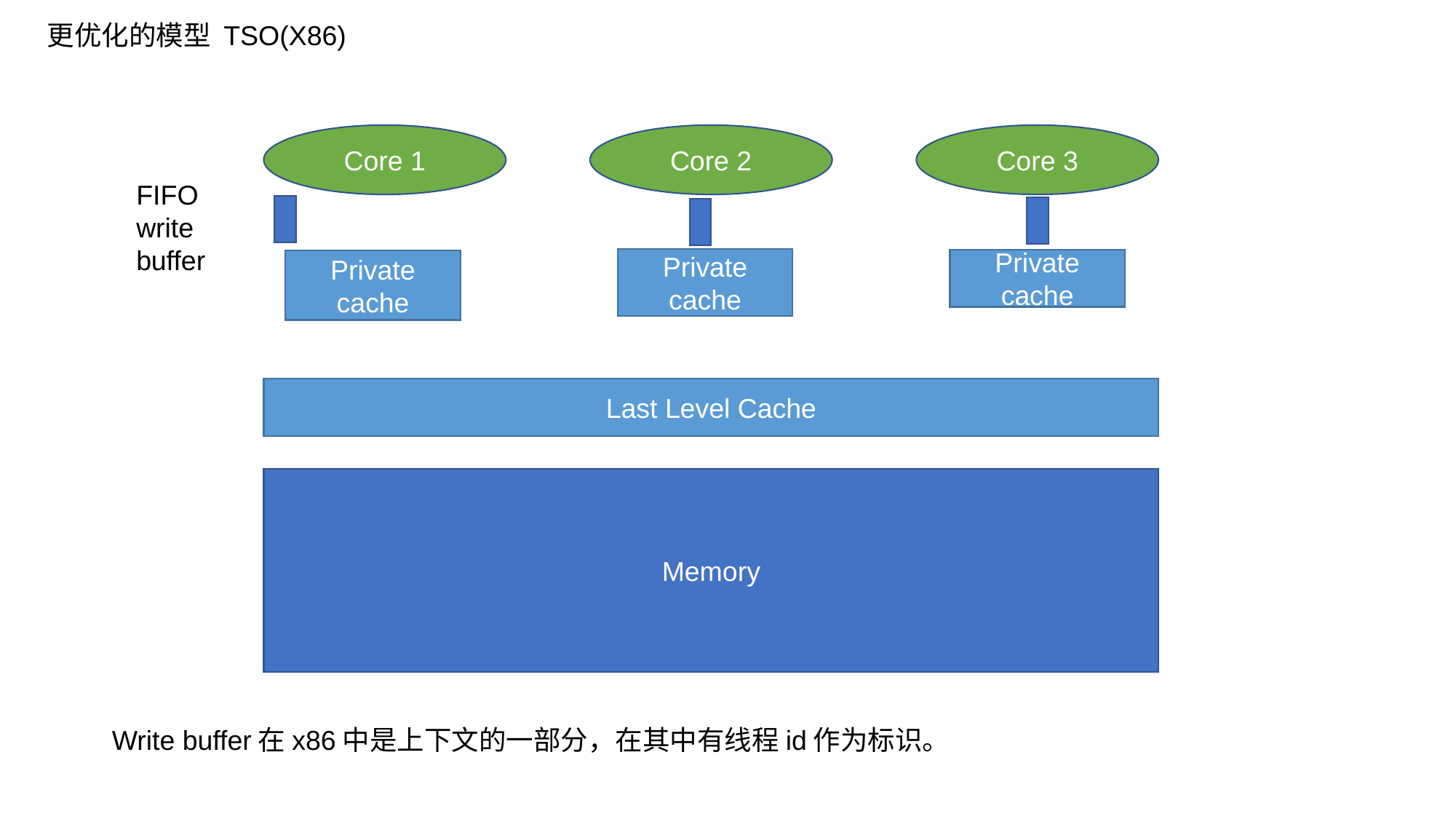

更优化的模型 TSO(X86)
Core 1
Core 2
Core 3
FIFO write buffer

Private cache
Private
cache
Private cache
Last Level Cache
Memory
Write buffer在x86中是上下文的一部分，在其中有线程id作为标识。